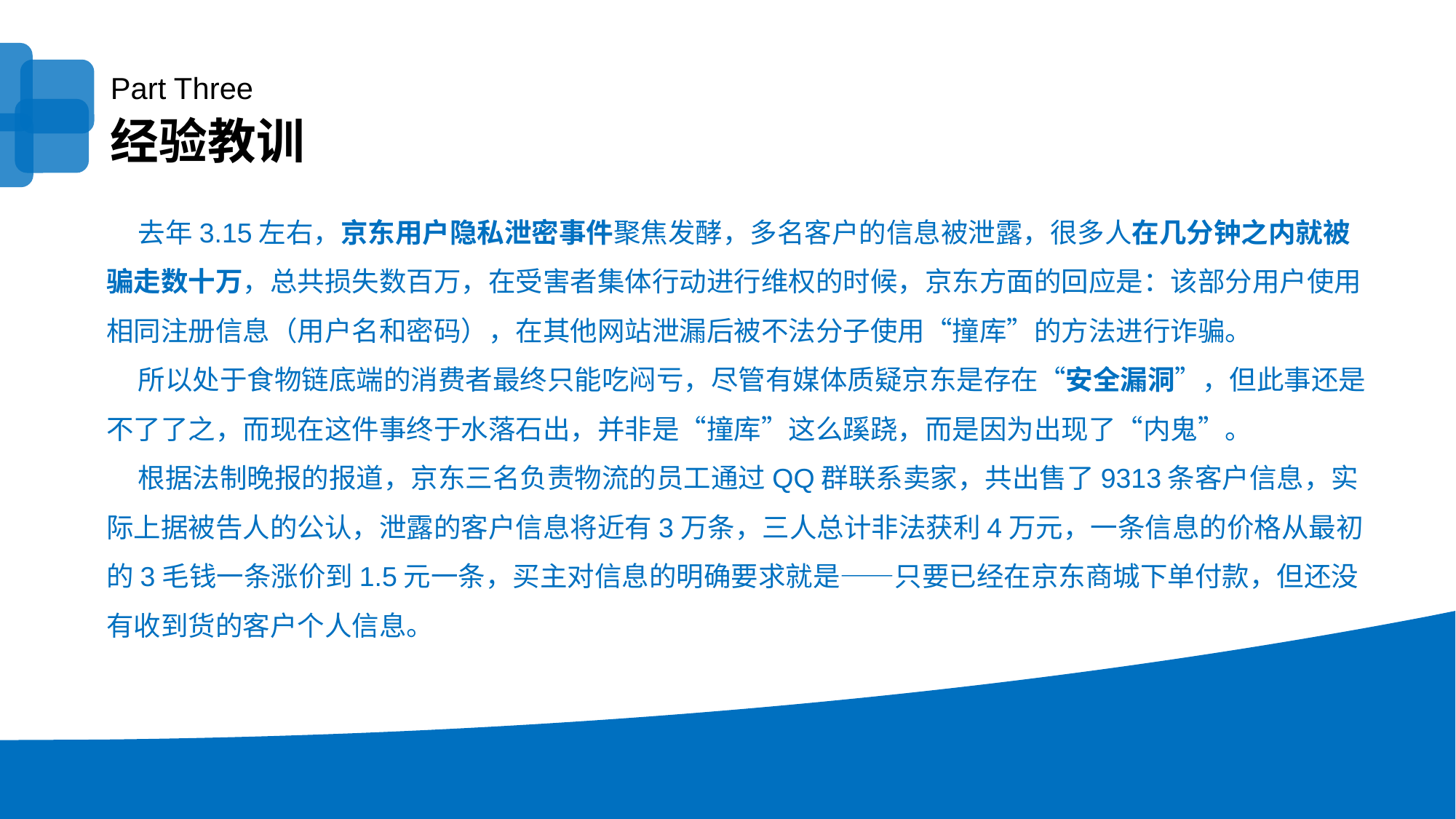

Part Three
经验教训

去年3.15左右，京东用户隐私泄密事件聚焦发酵，多名客户的信息被泄露，很多人在几分钟之内就被骗走数十万，总共损失数百万，在受害者集体行动进行维权的时候，京东方面的回应是：该部分用户使用相同注册信息（用户名和密码），在其他网站泄漏后被不法分子使用“撞库”的方法进行诈骗。
所以处于食物链底端的消费者最终只能吃闷亏，尽管有媒体质疑京东是存在“安全漏洞”，但此事还是不了了之，而现在这件事终于水落石出，并非是“撞库”这么蹊跷，而是因为出现了“内鬼”。
根据法制晚报的报道，京东三名负责物流的员工通过QQ群联系卖家，共出售了9313条客户信息，实际上据被告人的公认，泄露的客户信息将近有3万条，三人总计非法获利4万元，一条信息的价格从最初的3毛钱一条涨价到1.5元一条，买主对信息的明确要求就是——只要已经在京东商城下单付款，但还没有收到货的客户个人信息。